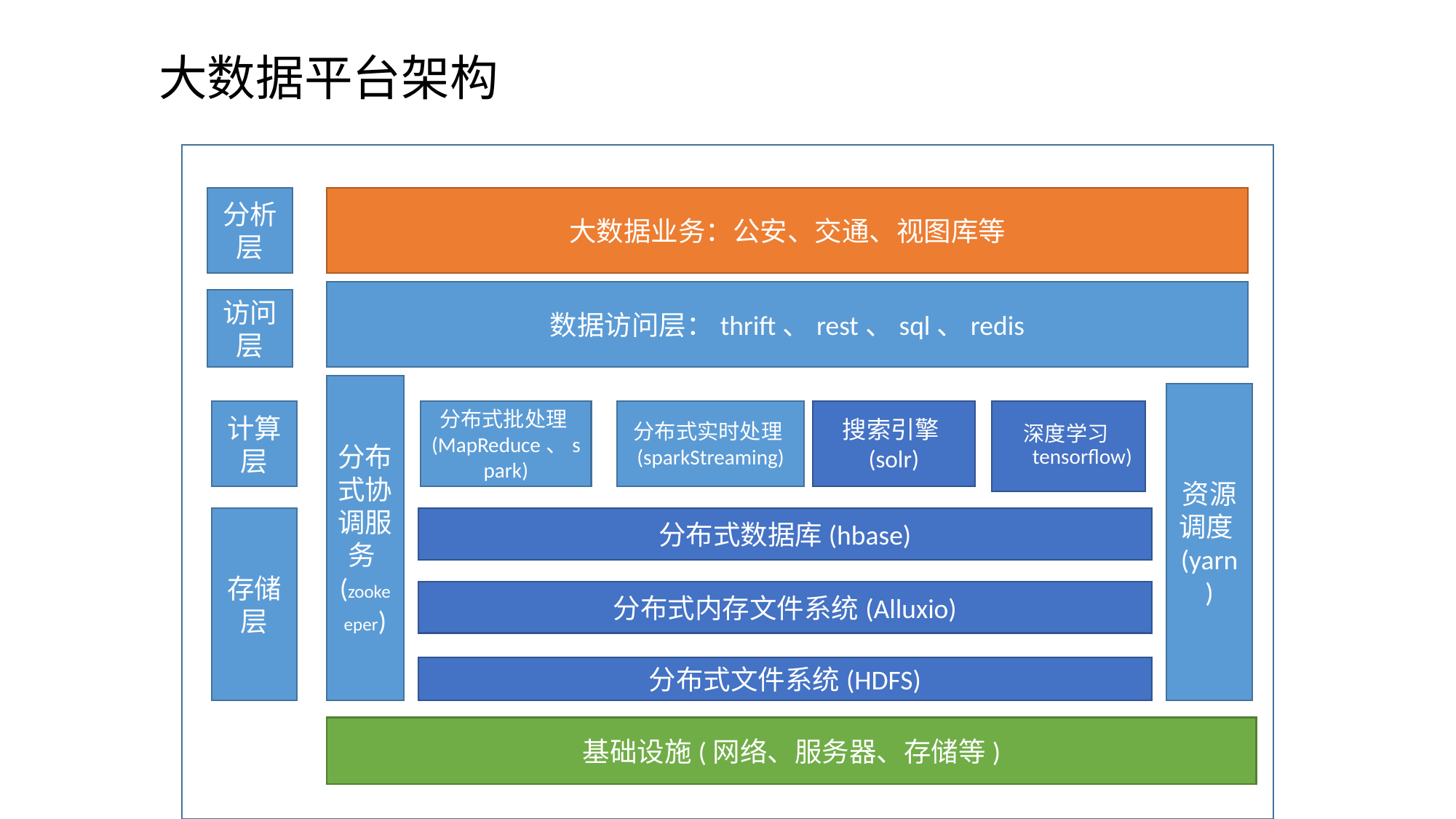

# 大数据平台架构

分析层
大数据业务：公安、交通、视图库等
数据访问层：thrift、rest、sql、redis
访问层
分布式协调服务(zookeeper)
资源调度(yarn)
分布式批处理(MapReduce、spark)
分布式实时处理(sparkStreaming)
搜索引擎(solr)
深度学习tensorflow)
计算层
存储层
分布式数据库(hbase)
分布式内存文件系统(Alluxio)
分布式文件系统(HDFS)
基础设施(网络、服务器、存储等)